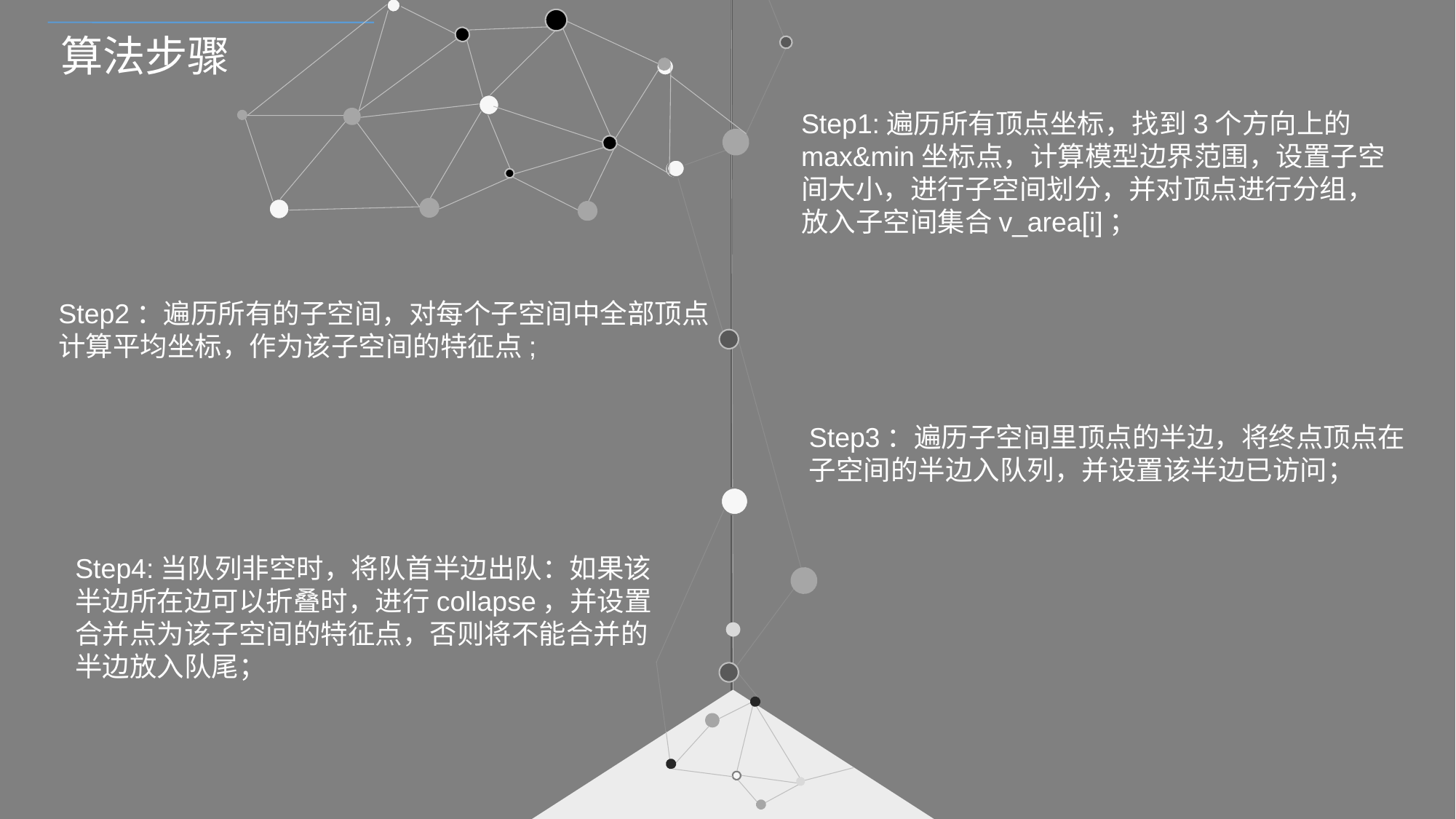

算法步骤

Step1:遍历所有顶点坐标，找到3个方向上的max&min坐标点，计算模型边界范围，设置子空间大小，进行子空间划分，并对顶点进行分组，放入子空间集合v_area[i]；

Step2：遍历所有的子空间，对每个子空间中全部顶点计算平均坐标，作为该子空间的特征点;

Step3：遍历子空间里顶点的半边，将终点顶点在子空间的半边入队列，并设置该半边已访问；

Step4:当队列非空时，将队首半边出队：如果该半边所在边可以折叠时，进行collapse，并设置合并点为该子空间的特征点，否则将不能合并的半边放入队尾；